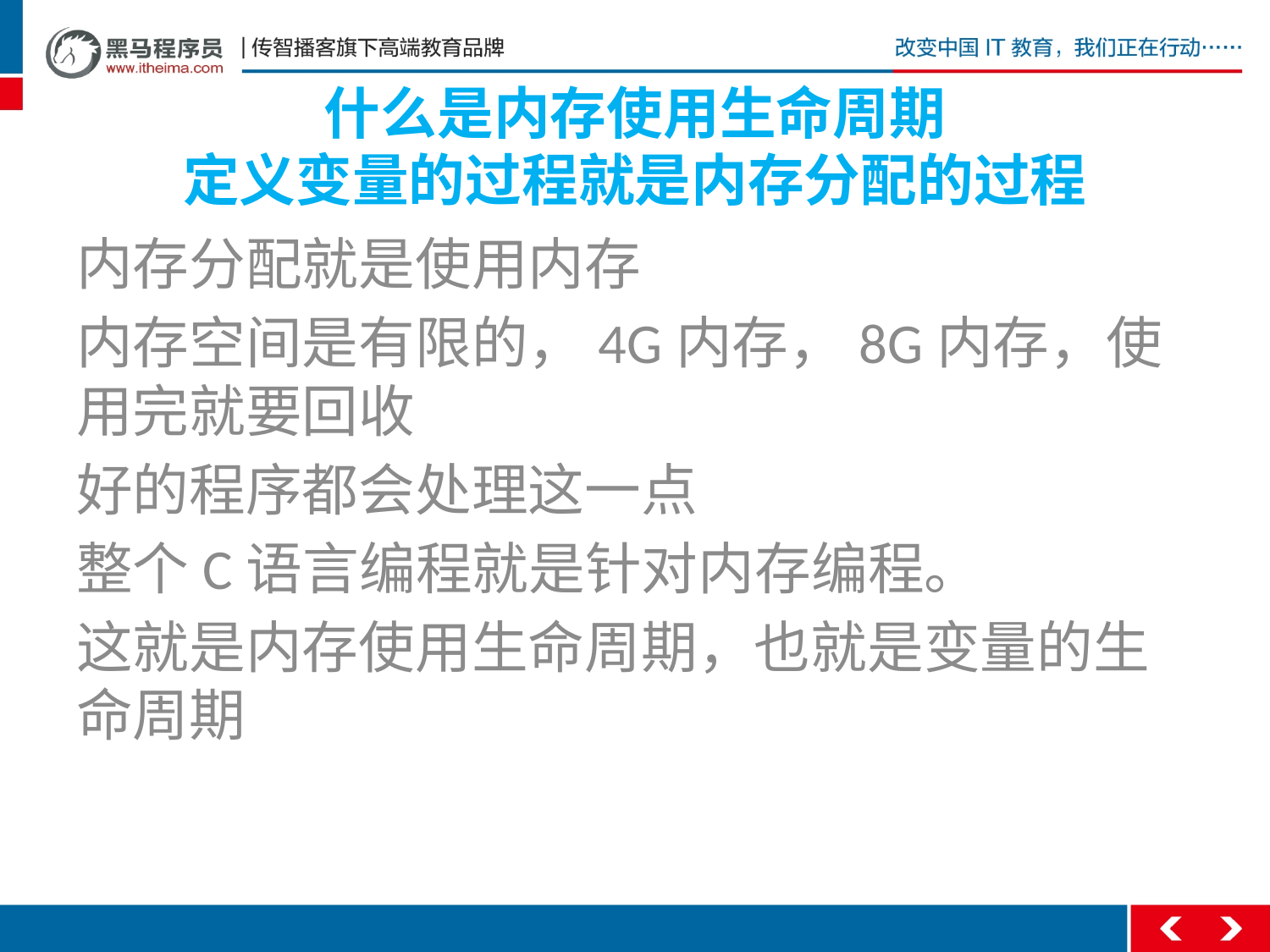

# 什么是内存使用生命周期 定义变量的过程就是内存分配的过程
内存分配就是使用内存
内存空间是有限的，4G内存，8G内存，使用完就要回收
好的程序都会处理这一点
整个C语言编程就是针对内存编程。
这就是内存使用生命周期，也就是变量的生命周期